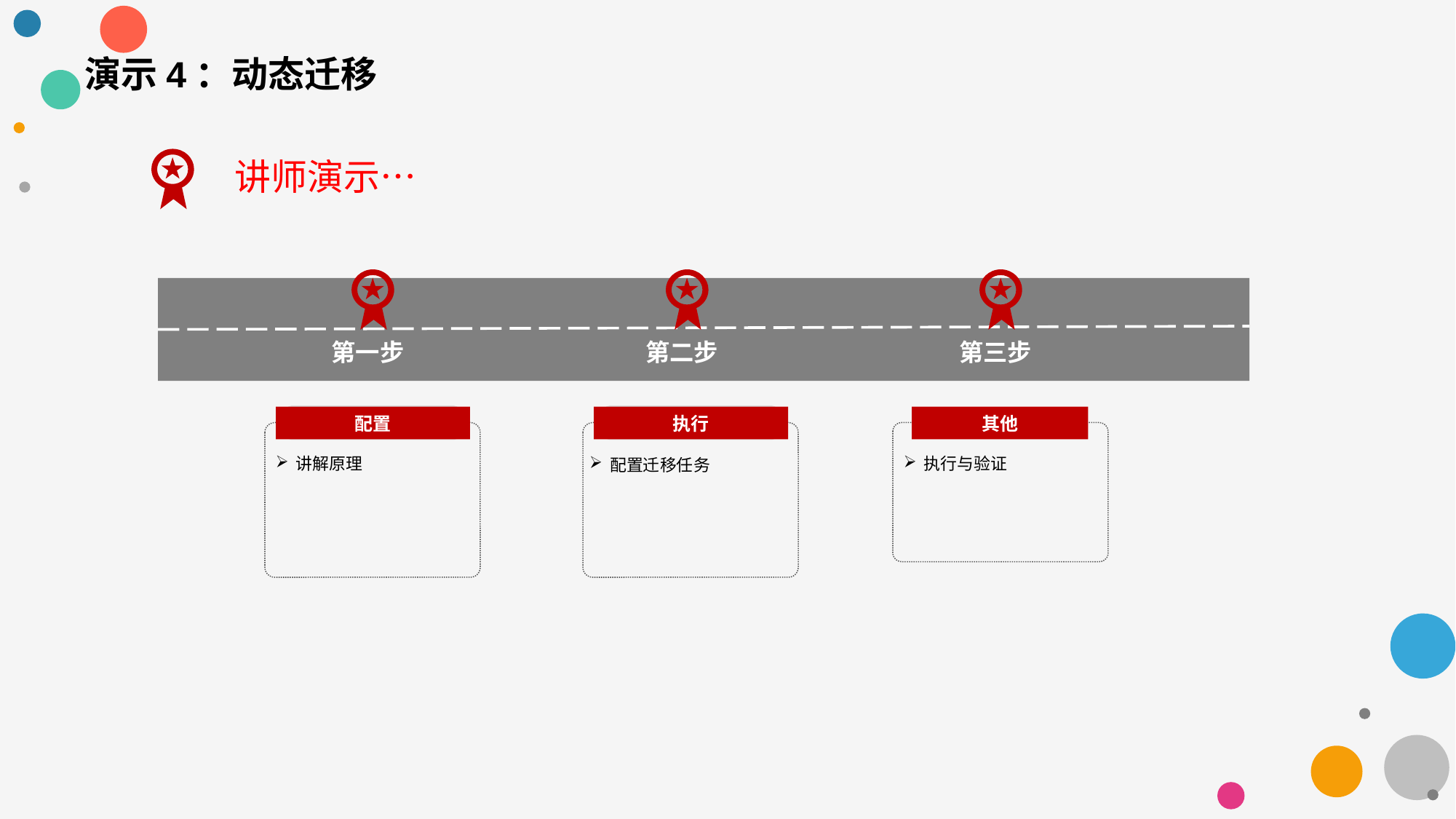

演示4：动态迁移

讲师演示…

第一步
第二步
第三步
配置

执行

其他

执行与验证
讲解原理
配置迁移任务